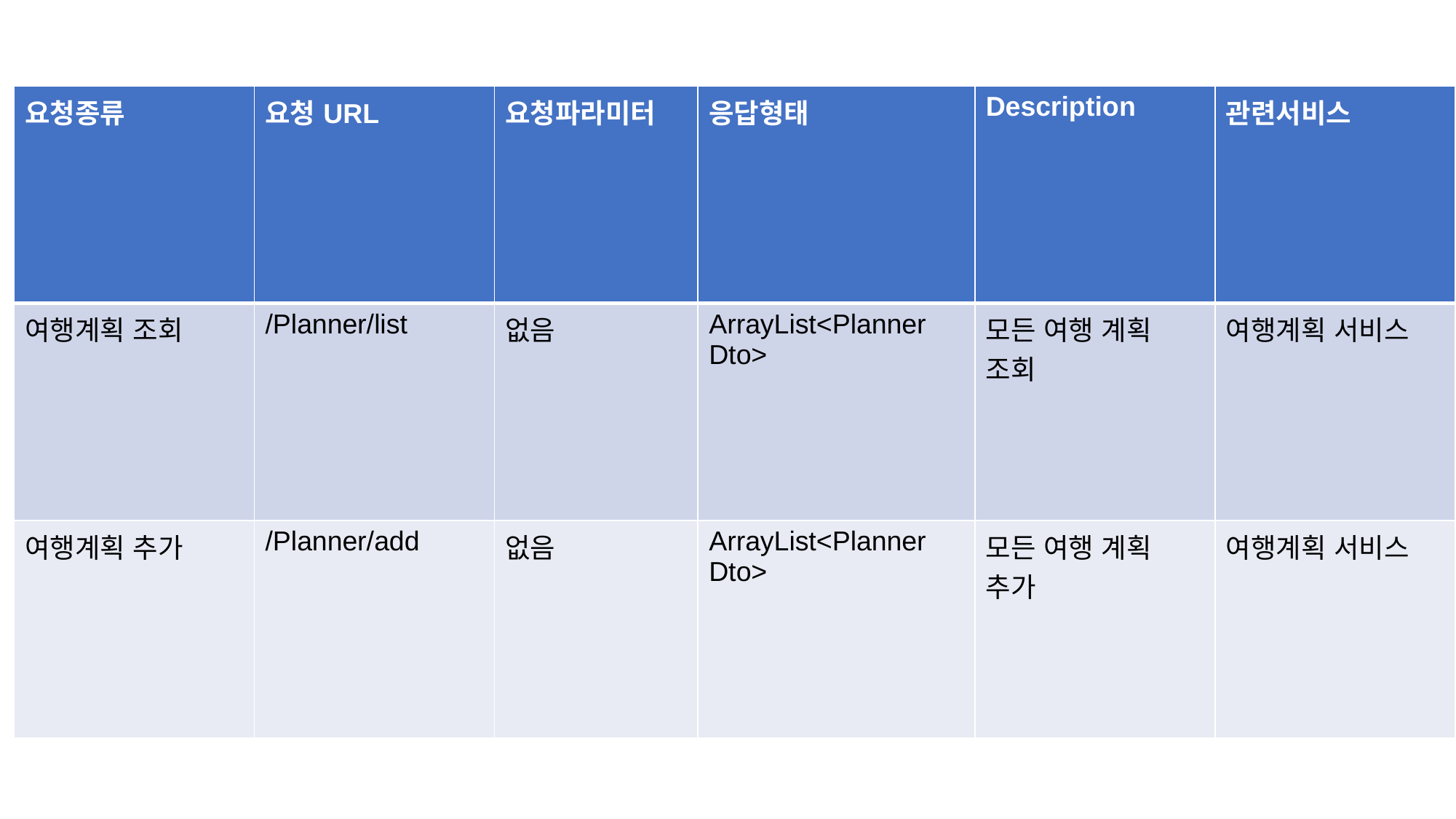

| 요청종류 | 요청URL | 요청파라미터 | 응답형태 | Description | 관련서비스 |
| --- | --- | --- | --- | --- | --- |
| 여행계획 조회 | /Planner/list | 없음 | ArrayList<Planner Dto> | 모든 여행 계획 조회 | 여행계획 서비스 |
| 여행계획 추가 | /Planner/add | 없음 | ArrayList<Planner Dto> | 모든 여행 계획 추가 | 여행계획 서비스 |